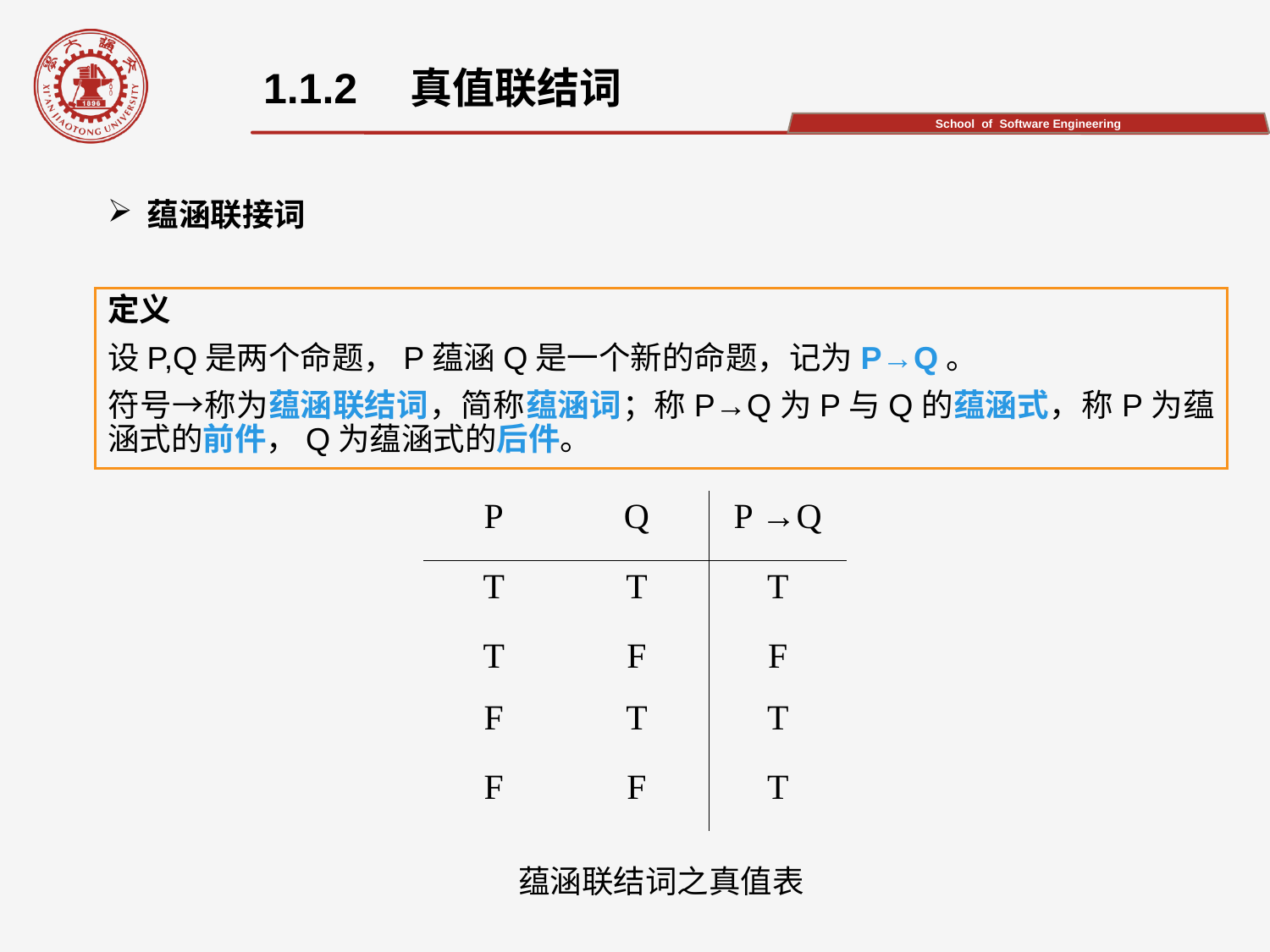

1.1.2　真值联结词
蕴涵联接词

定义
设P,Q是两个命题，P蕴涵Q是一个新的命题，记为P→Q。
符号→称为蕴涵联结词，简称蕴涵词；称P→Q为P与Q的蕴涵式，称P为蕴涵式的前件，Q为蕴涵式的后件。

蕴涵联结词之真值表

| P | Q | P →Q |
| --- | --- | --- |
| T | T | T |
| T | F | F |
| F | T | T |
| F | F | T |